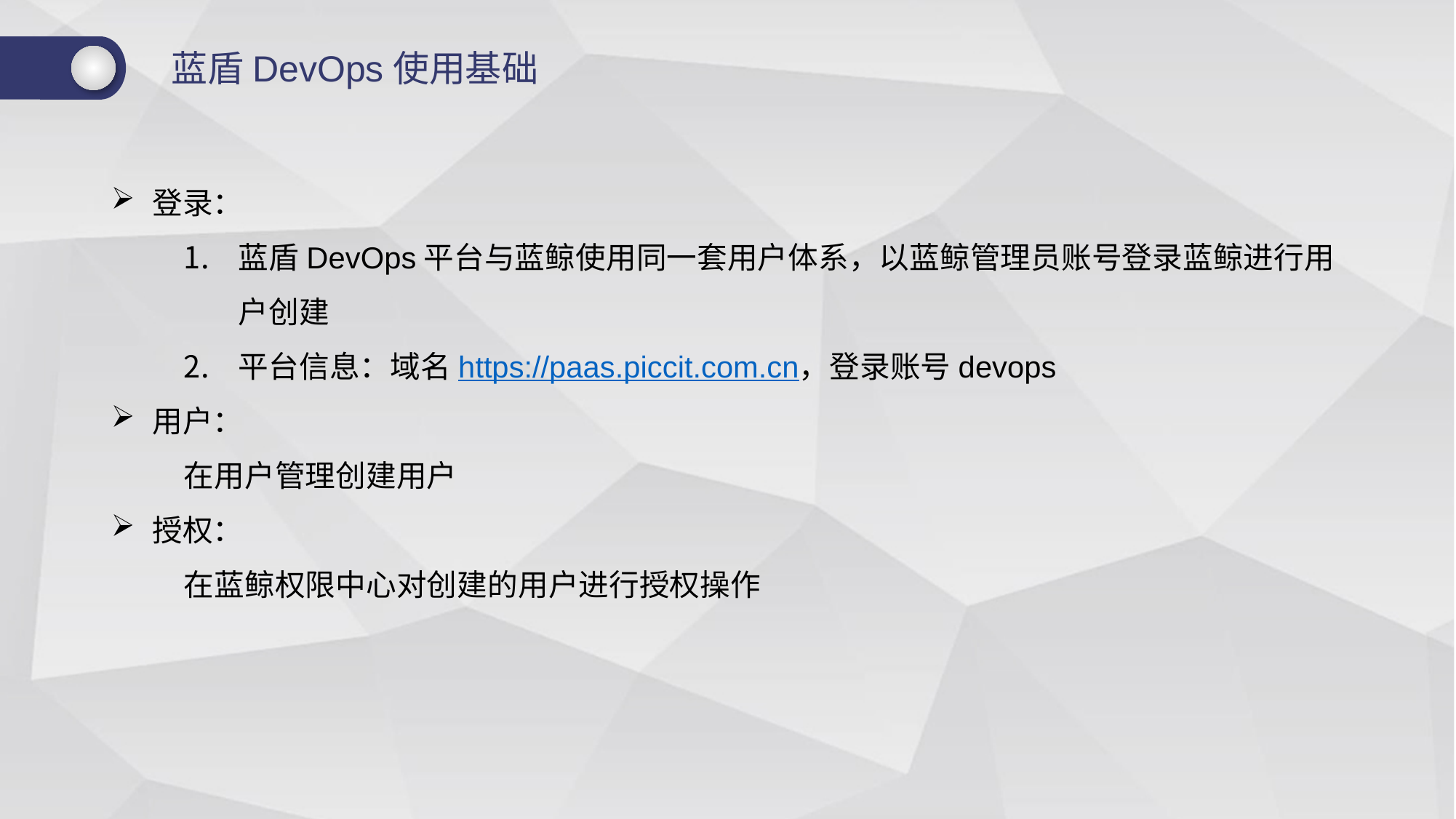

蓝盾DevOps使用基础
登录：
蓝盾DevOps平台与蓝鲸使用同一套用户体系，以蓝鲸管理员账号登录蓝鲸进行用户创建
平台信息：域名https://paas.piccit.com.cn，登录账号devops
用户：
在用户管理创建用户
授权：
在蓝鲸权限中心对创建的用户进行授权操作